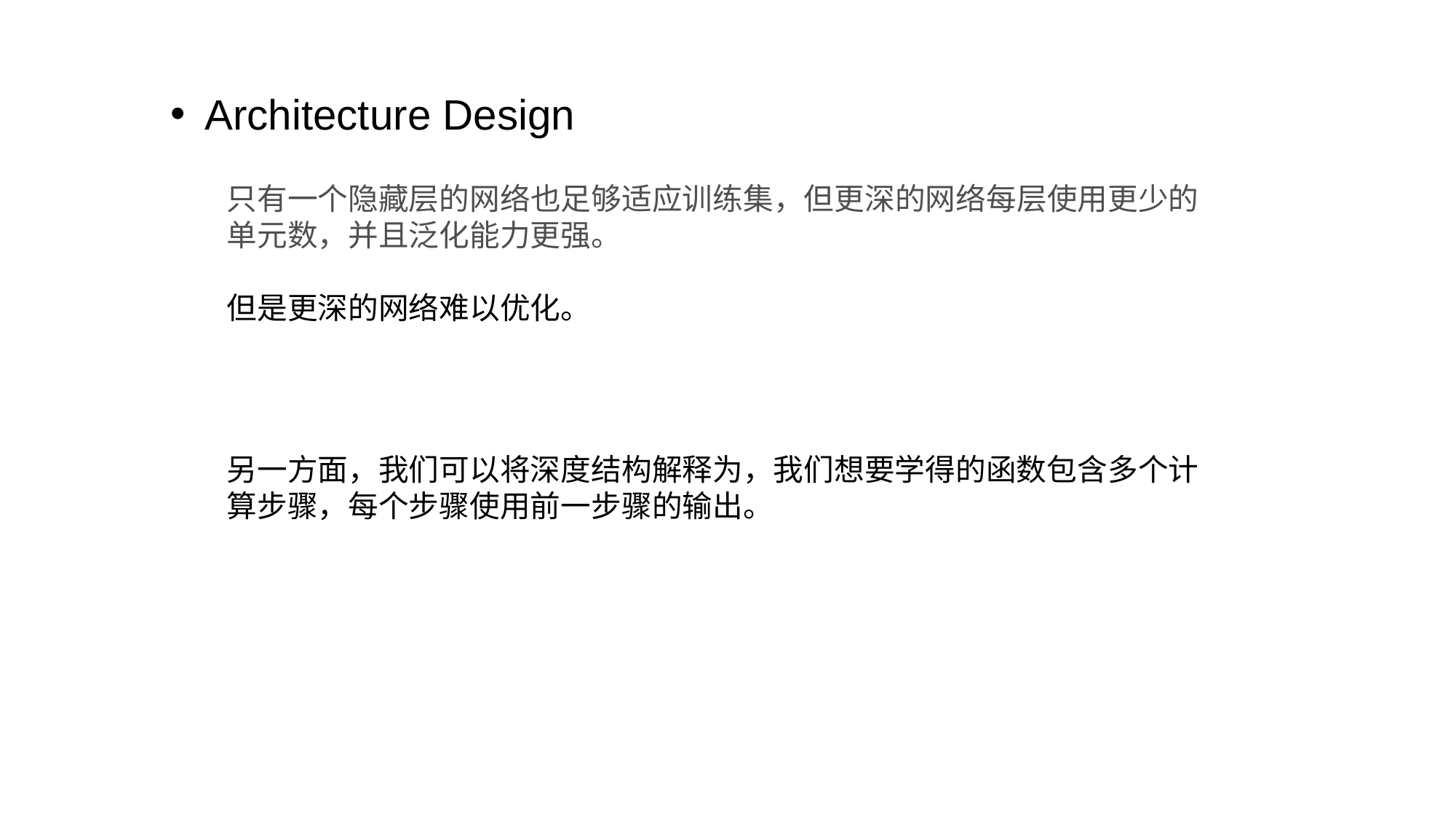

Architecture Design
只有一个隐藏层的网络也足够适应训练集，但更深的网络每层使用更少的单元数，并且泛化能力更强。

但是更深的网络难以优化。
另一方面，我们可以将深度结构解释为，我们想要学得的函数包含多个计算步骤，每个步骤使用前一步骤的输出。